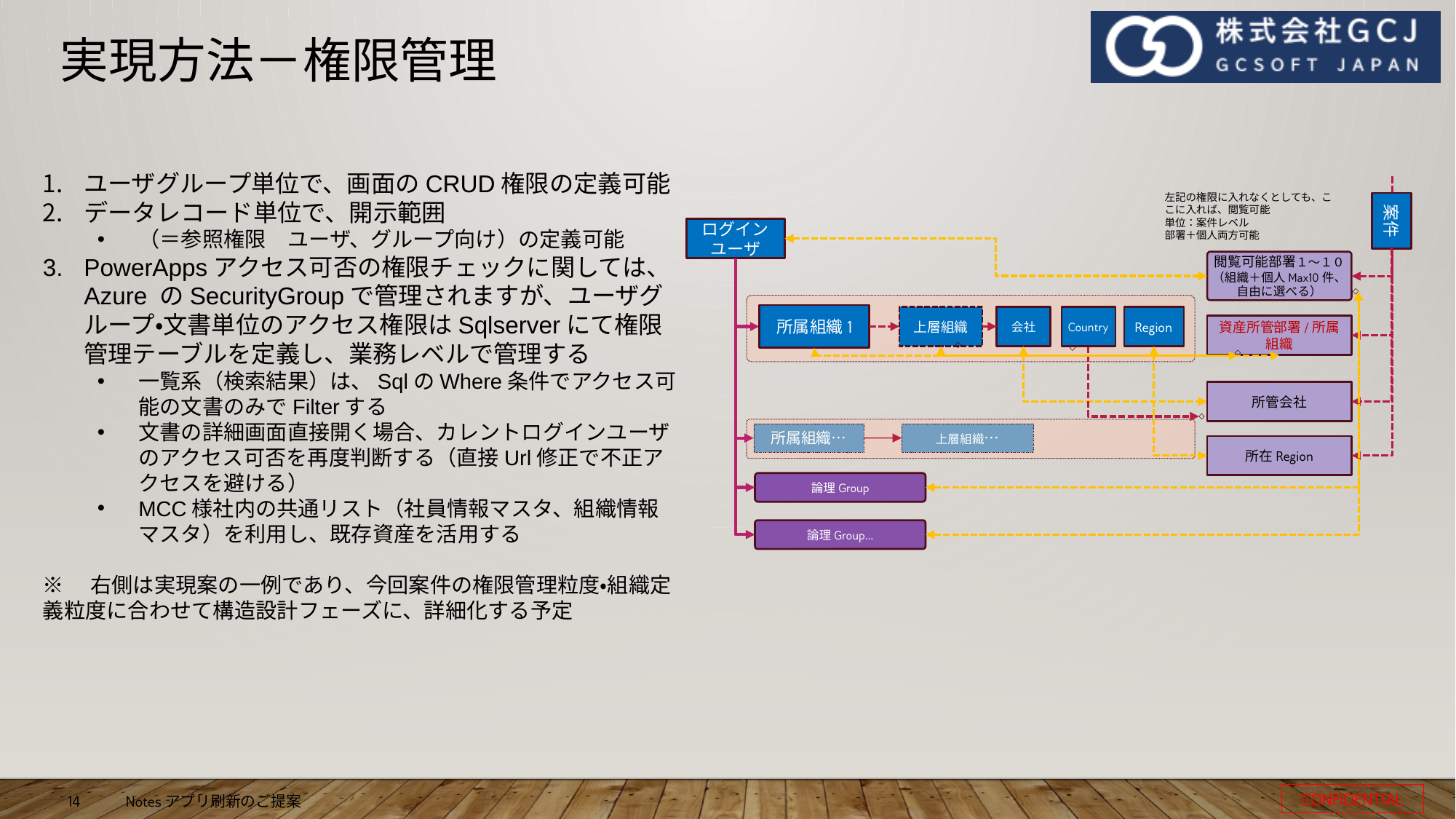

# 実現方法－権限管理
ユーザグループ単位で、画面のCRUD権限の定義可能
データレコード単位で、開示範囲
（＝参照権限　ユーザ、グループ向け）の定義可能
PowerAppsアクセス可否の権限チェックに関しては、Azure のSecurityGroupで管理されますが、ユーザグループ・文書単位のアクセス権限はSqlserverにて権限管理テーブルを定義し、業務レベルで管理する
一覧系（検索結果）は、SqlのWhere条件でアクセス可能の文書のみでFilterする
文書の詳細画面直接開く場合、カレントログインユーザのアクセス可否を再度判断する（直接Url修正で不正アクセスを避ける）
MCC様社内の共通リスト（社員情報マスタ、組織情報マスタ）を利用し、既存資産を活用する

※　右側は実現案の一例であり、今回案件の権限管理粒度・組織定義粒度に合わせて構造設計フェーズに、詳細化する予定

左記の権限に入れなくとしても、ここに入れば、閲覧可能
単位：案件レベル
部署＋個人両方可能
案件
ログイン
ユーザ
閲覧可能部署１～１０（組織＋個人Max10件、自由に選べる）

所属組織1
上層組織
会社
Country
Region
資産所管部署/所属組織

所管会社

所属組織…
上層組織…
所在Region
論理Group
論理Group…